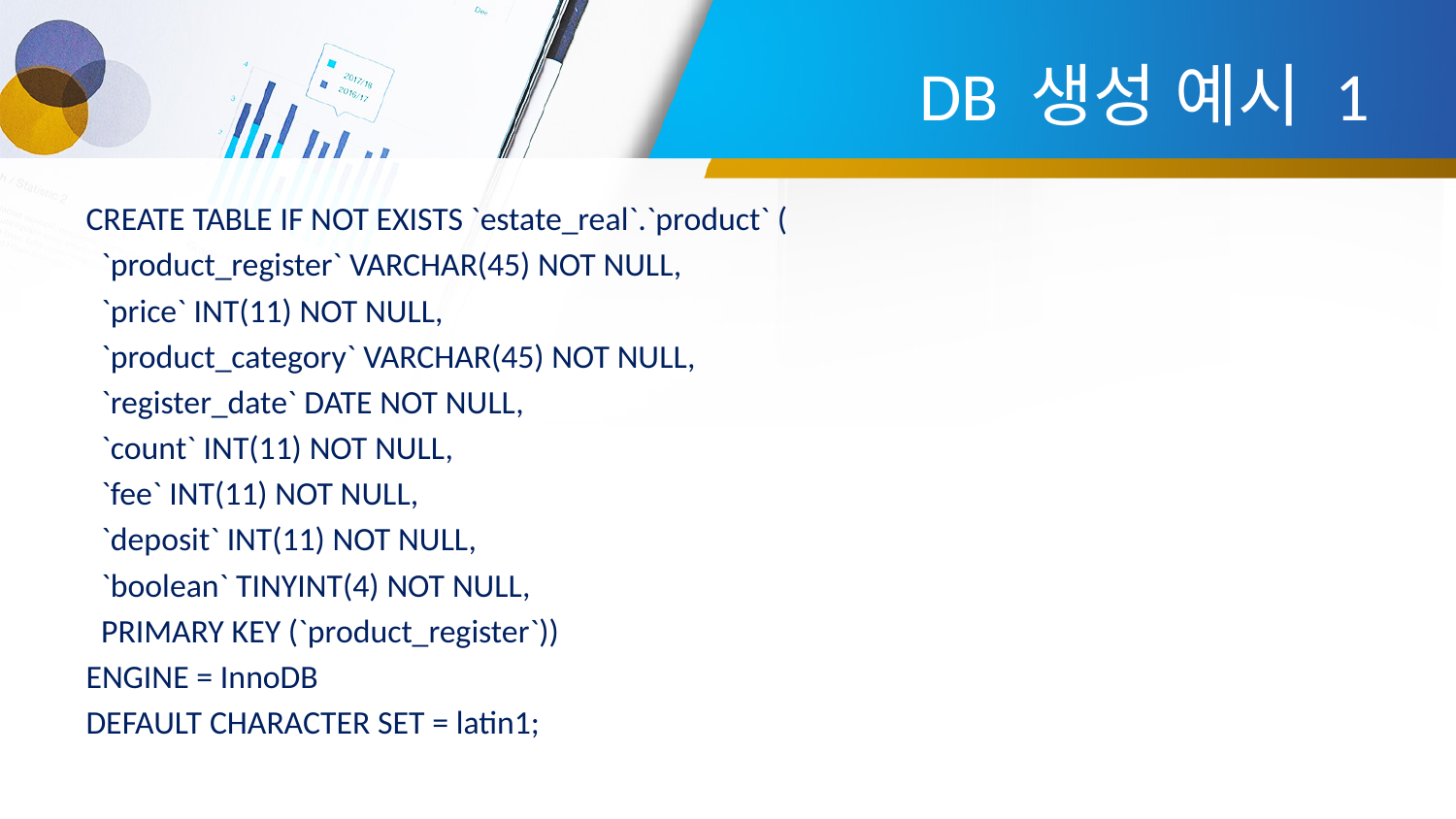

# DB 생성 예시 1
CREATE TABLE IF NOT EXISTS `estate_real`.`product` (
  `product_register` VARCHAR(45) NOT NULL,
  `price` INT(11) NOT NULL,
  `product_category` VARCHAR(45) NOT NULL,
  `register_date` DATE NOT NULL,
  `count` INT(11) NOT NULL,
  `fee` INT(11) NOT NULL,
  `deposit` INT(11) NOT NULL,
  `boolean` TINYINT(4) NOT NULL,
  PRIMARY KEY (`product_register`))
ENGINE = InnoDB
DEFAULT CHARACTER SET = latin1;